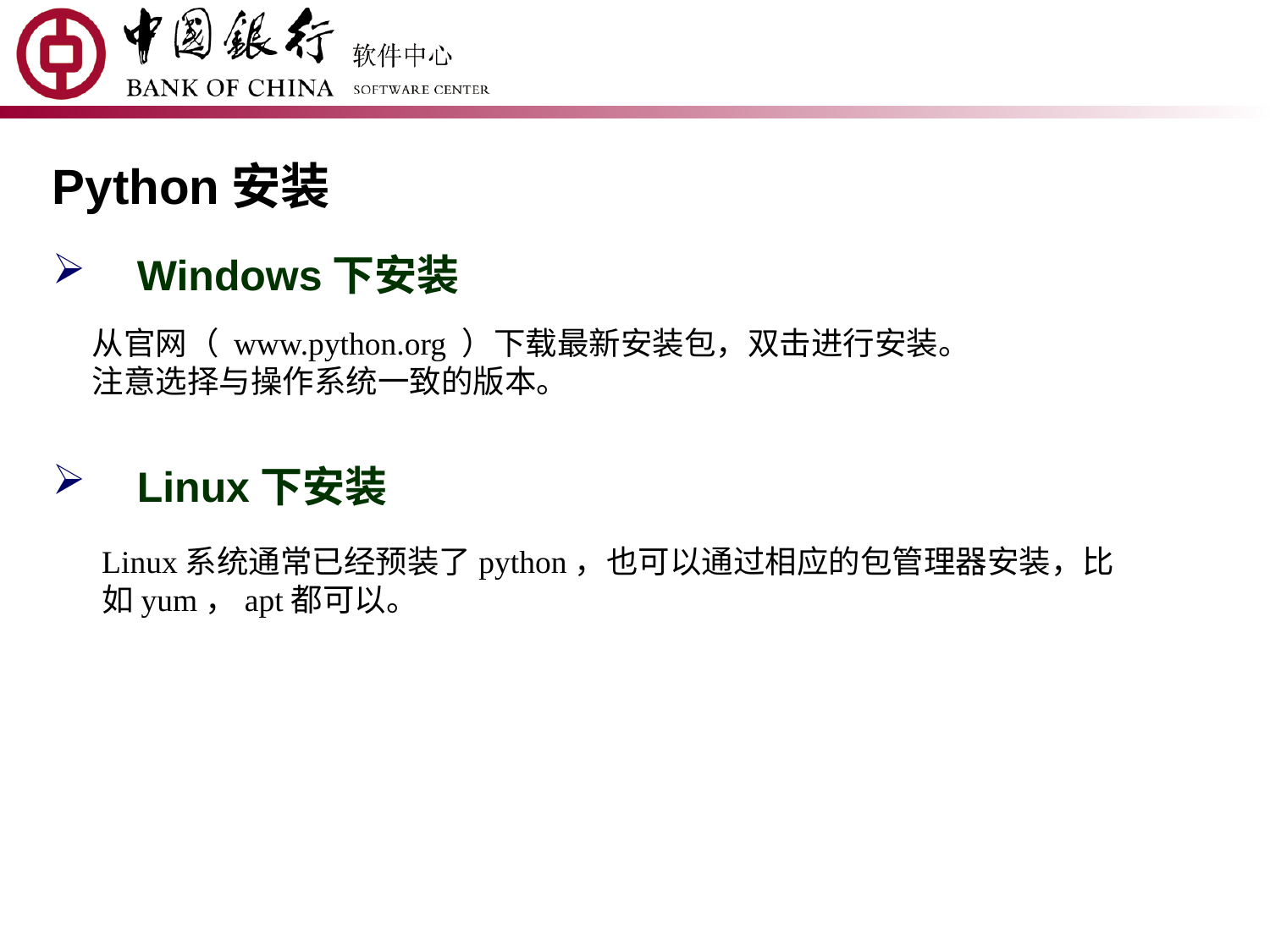

Python安装
Windows下安装

Linux下安装

从官网（ www.python.org ）下载最新安装包，双击进行安装。
注意选择与操作系统一致的版本。
Linux系统通常已经预装了python，也可以通过相应的包管理器安装，比如yum，apt都可以。